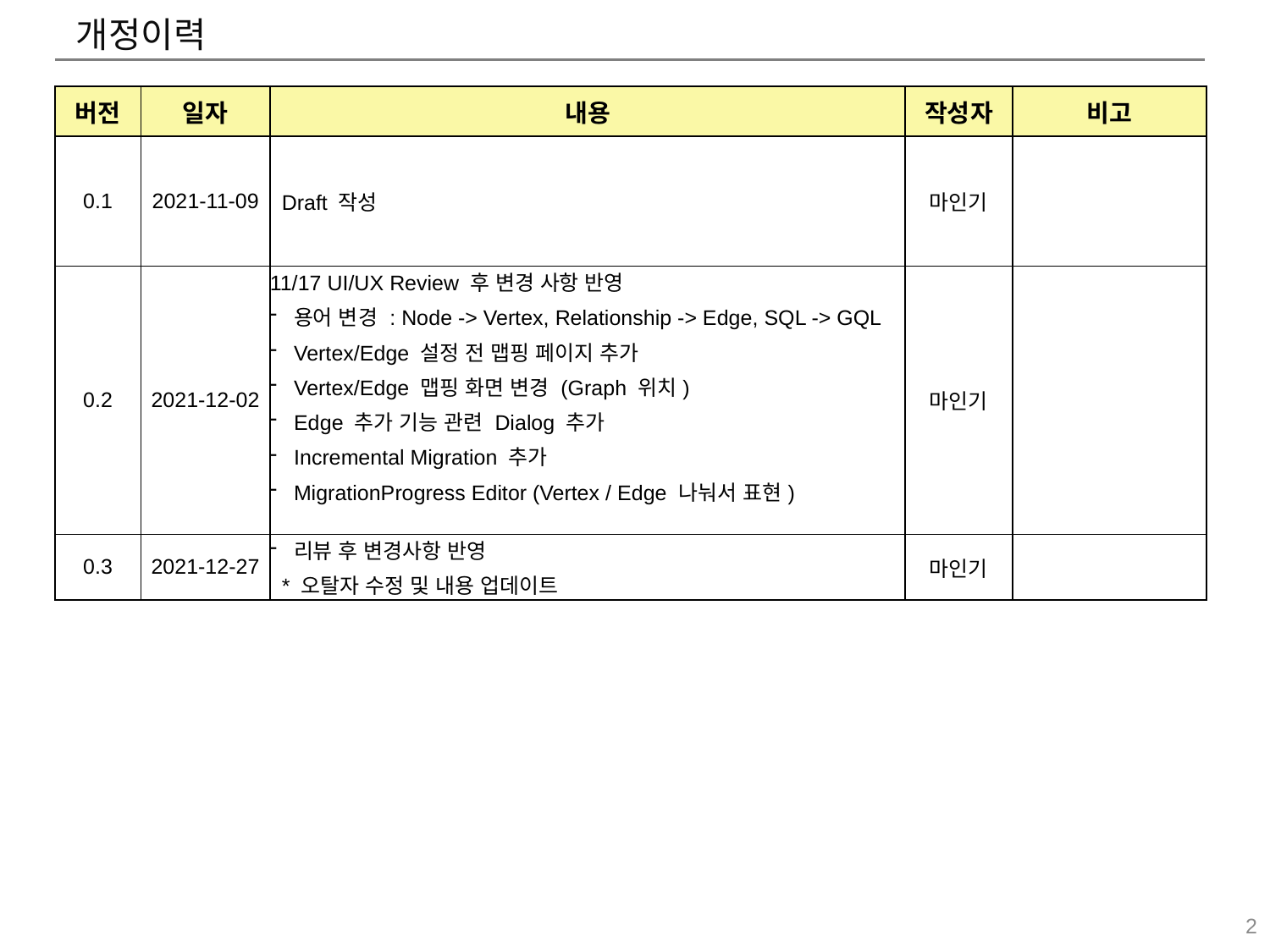

# 개정이력
| 버전 | 일자 | 내용 | 작성자 | 비고 |
| --- | --- | --- | --- | --- |
| 0.1 | 2021-11-09 | Draft 작성 | 마인기 |  |
| 0.2 | 2021-12-02 | 11/17 UI/UX Review 후 변경 사항 반영 용어 변경 : Node -> Vertex, Relationship -> Edge, SQL -> GQL Vertex/Edge 설정 전 맵핑 페이지 추가 Vertex/Edge 맵핑 화면 변경 (Graph 위치) Edge 추가 기능 관련 Dialog 추가 Incremental Migration 추가 MigrationProgress Editor (Vertex / Edge 나눠서 표현) | 마인기 |  |
| 0.3 | 2021-12-27 | 리뷰 후 변경사항 반영 \* 오탈자 수정 및 내용 업데이트 | 마인기 |  |
2